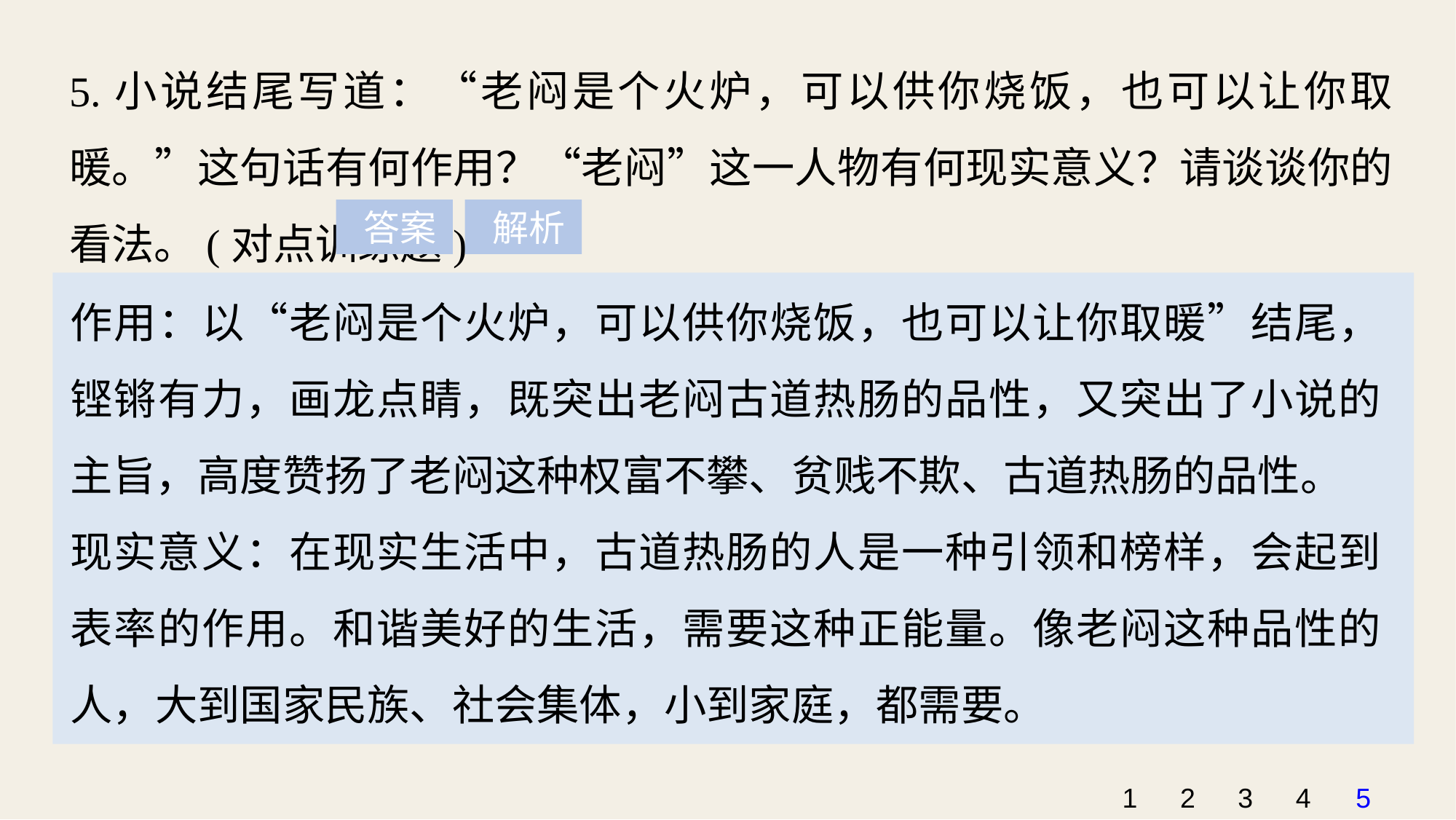

5.小说结尾写道：“老闷是个火炉，可以供你烧饭，也可以让你取暖。”这句话有何作用？“老闷”这一人物有何现实意义？请谈谈你的看法。(对点训练题)
 答案
 解析
作用：以“老闷是个火炉，可以供你烧饭，也可以让你取暖”结尾，铿锵有力，画龙点睛，既突出老闷古道热肠的品性，又突出了小说的主旨，高度赞扬了老闷这种权富不攀、贫贱不欺、古道热肠的品性。
现实意义：在现实生活中，古道热肠的人是一种引领和榜样，会起到表率的作用。和谐美好的生活，需要这种正能量。像老闷这种品性的人，大到国家民族、社会集体，小到家庭，都需要。

1
2
3
4
5